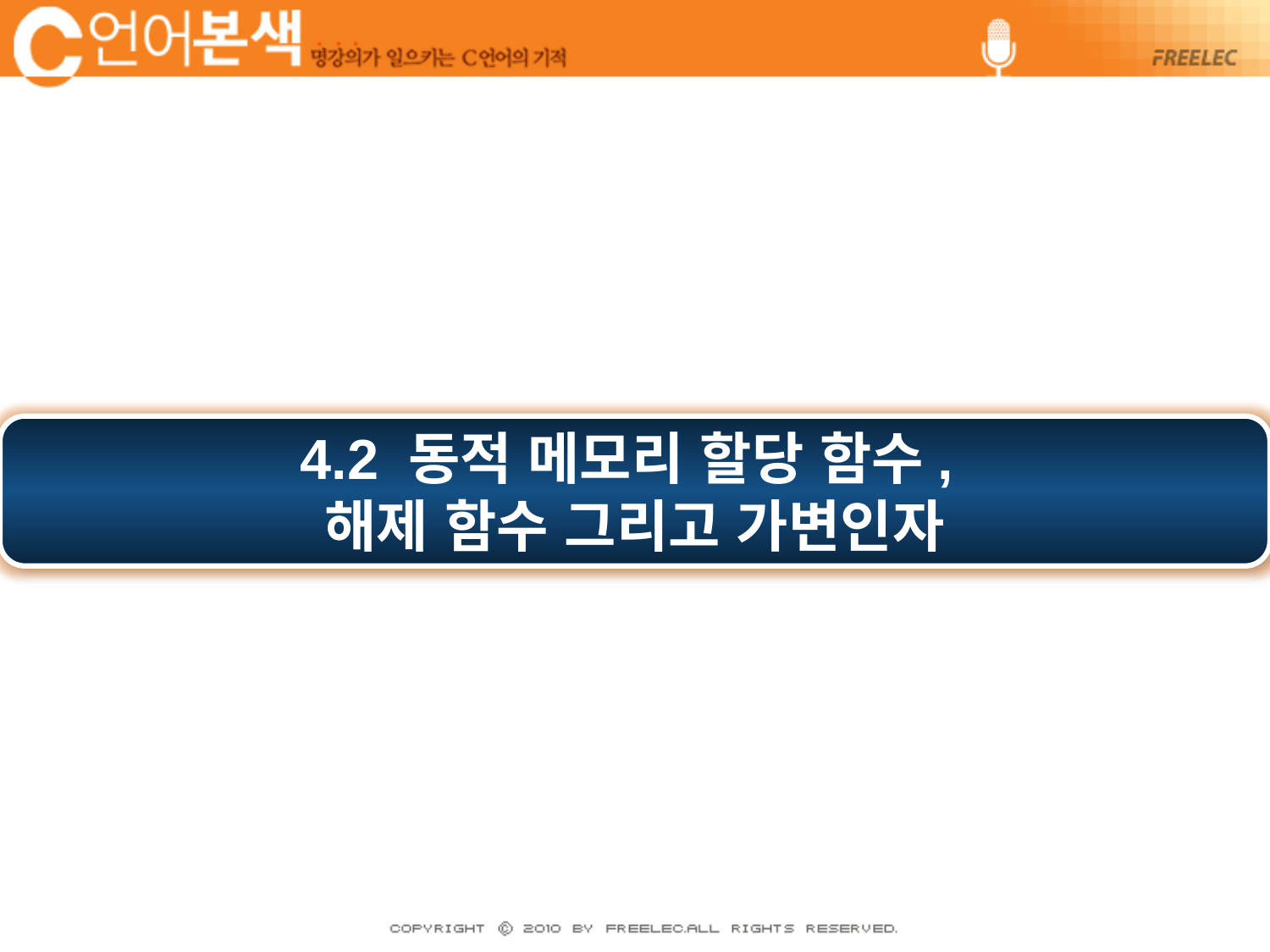

4.2 동적 메모리 할당 함수,
해제 함수 그리고 가변인자